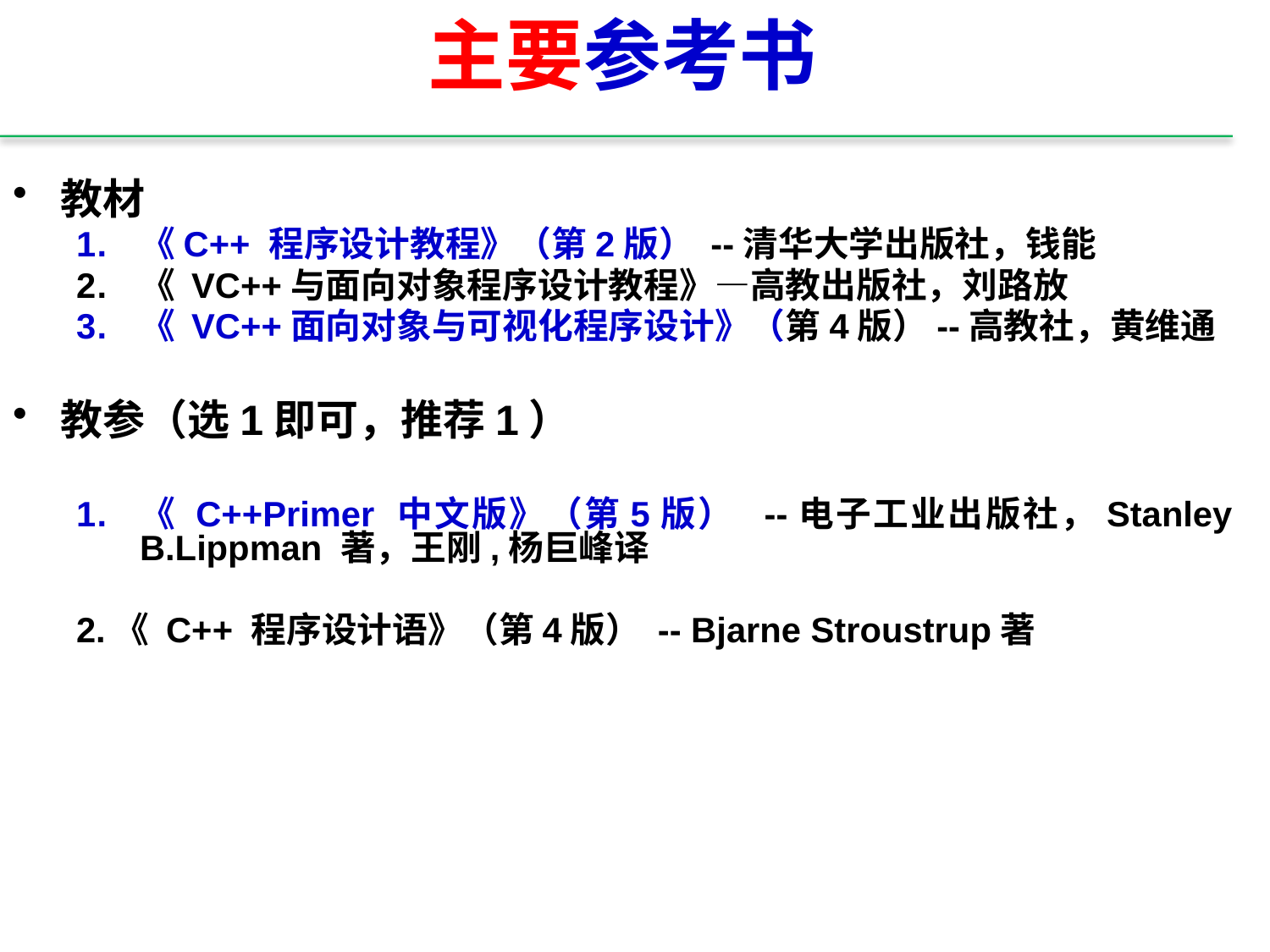

# 主要参考书
教材
《C++ 程序设计教程》（第2版） --清华大学出版社，钱能
《 VC++与面向对象程序设计教程》—高教出版社，刘路放
《 VC++面向对象与可视化程序设计》（第4版）--高教社，黄维通

教参（选1即可，推荐1）

《 C++Primer 中文版》（第5版）  --电子工业出版社，Stanley B.Lippman 著，王刚,杨巨峰译

2.《 C++ 程序设计语》（第4版） -- Bjarne Stroustrup著